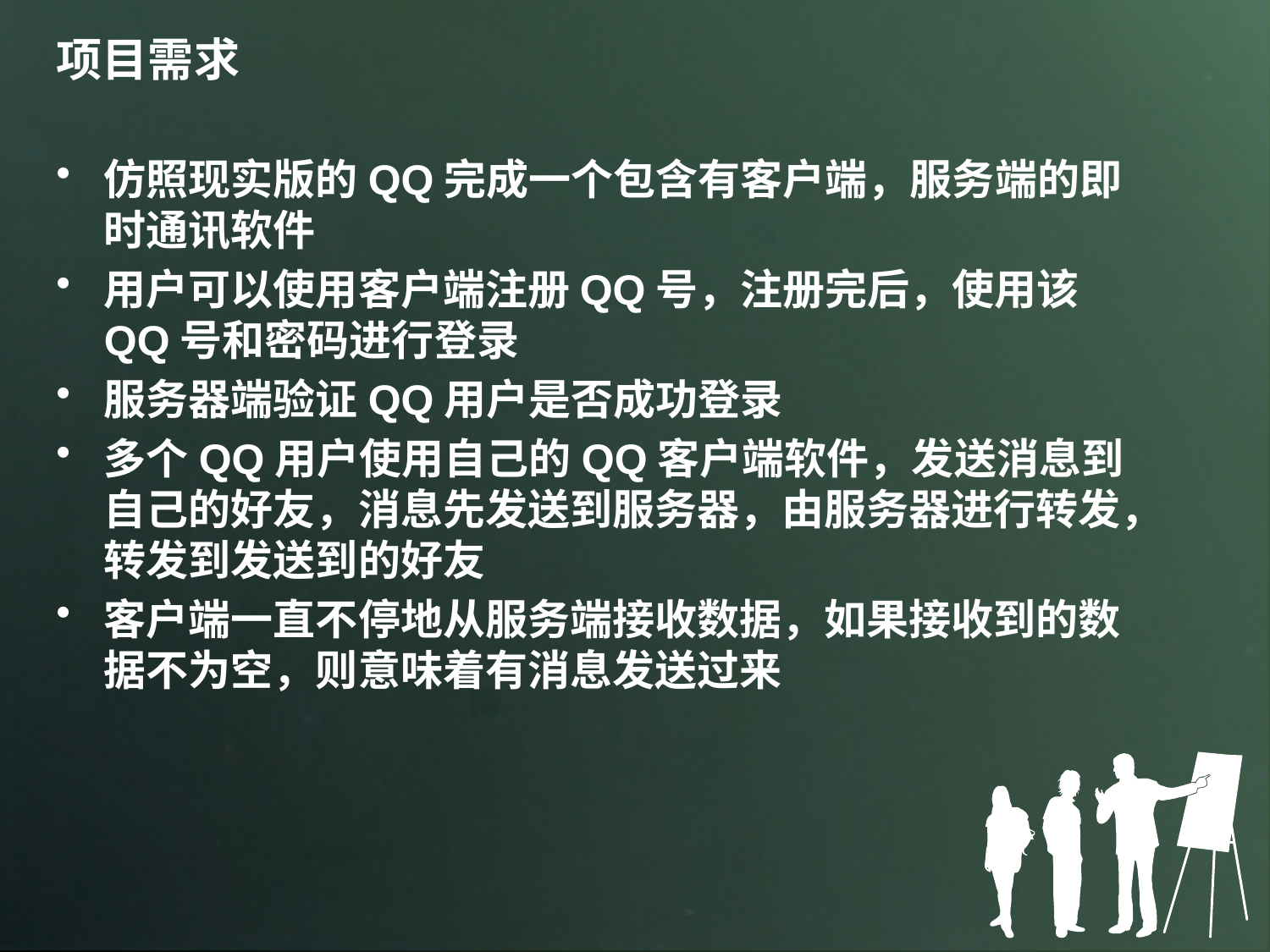

# 项目需求
仿照现实版的QQ完成一个包含有客户端，服务端的即时通讯软件
用户可以使用客户端注册QQ号，注册完后，使用该QQ号和密码进行登录
服务器端验证QQ用户是否成功登录
多个QQ用户使用自己的QQ客户端软件，发送消息到自己的好友，消息先发送到服务器，由服务器进行转发，转发到发送到的好友
客户端一直不停地从服务端接收数据，如果接收到的数据不为空，则意味着有消息发送过来